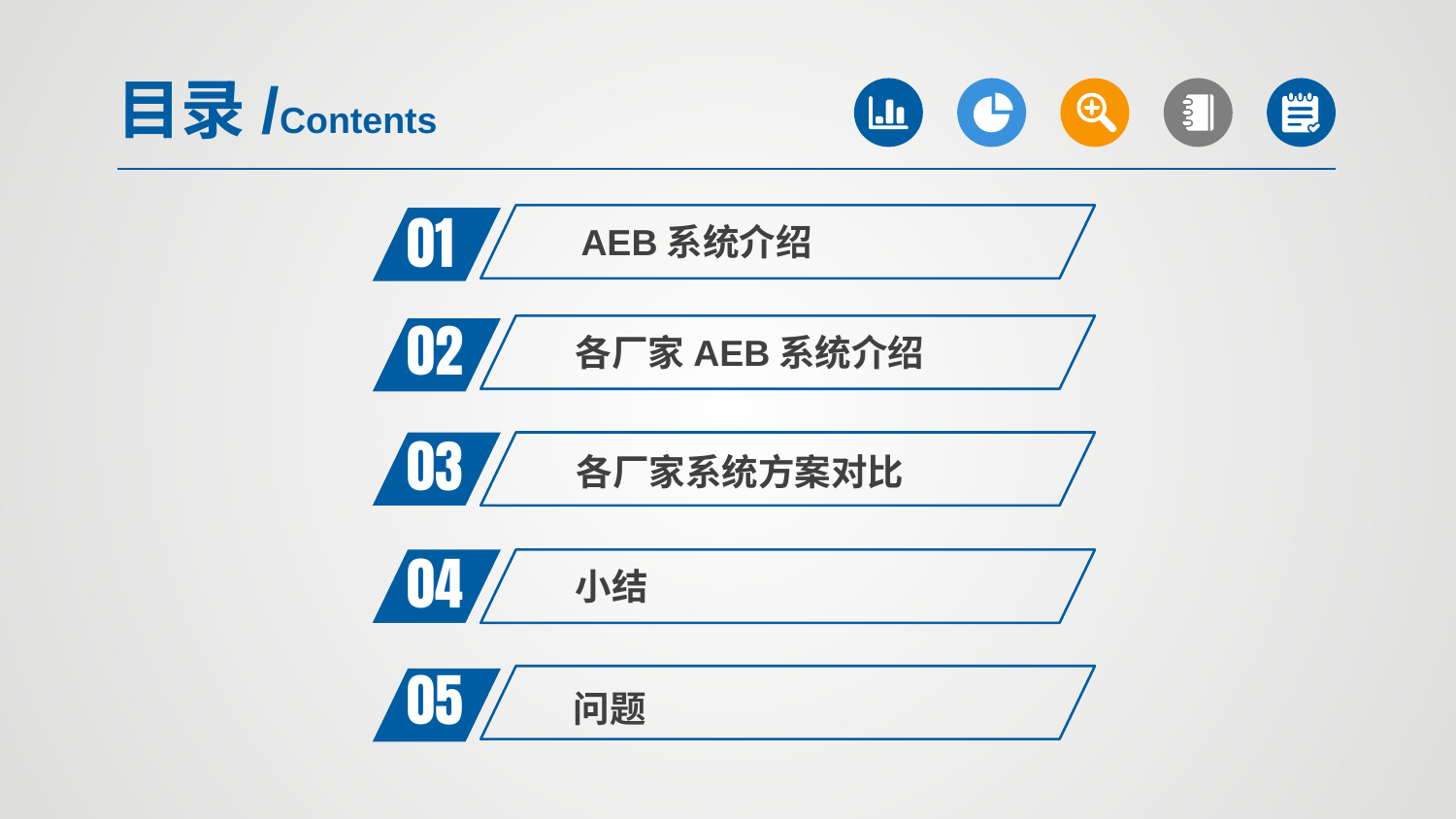

目录/Contents

01

各厂家AEB系统介绍
AEB系统介绍

02

03

各厂家系统方案对比
04

小结

问题
05